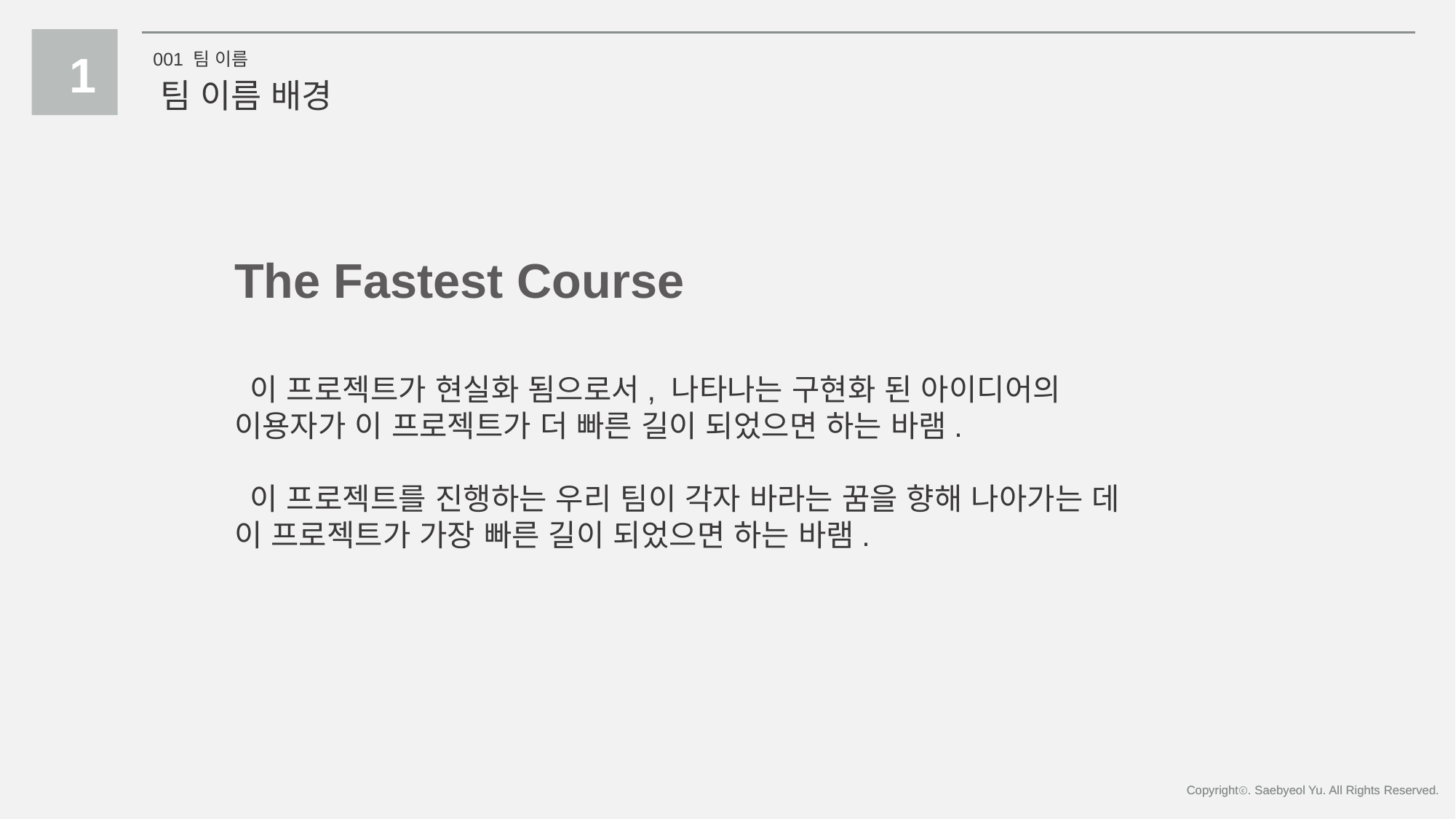

1
001 팀 이름
팀 이름 배경
The Fastest Course
 이 프로젝트가 현실화 됨으로서, 나타나는 구현화 된 아이디어의 이용자가 이 프로젝트가 더 빠른 길이 되었으면 하는 바램.

 이 프로젝트를 진행하는 우리 팀이 각자 바라는 꿈을 향해 나아가는 데 이 프로젝트가 가장 빠른 길이 되었으면 하는 바램.
Copyrightⓒ. Saebyeol Yu. All Rights Reserved.